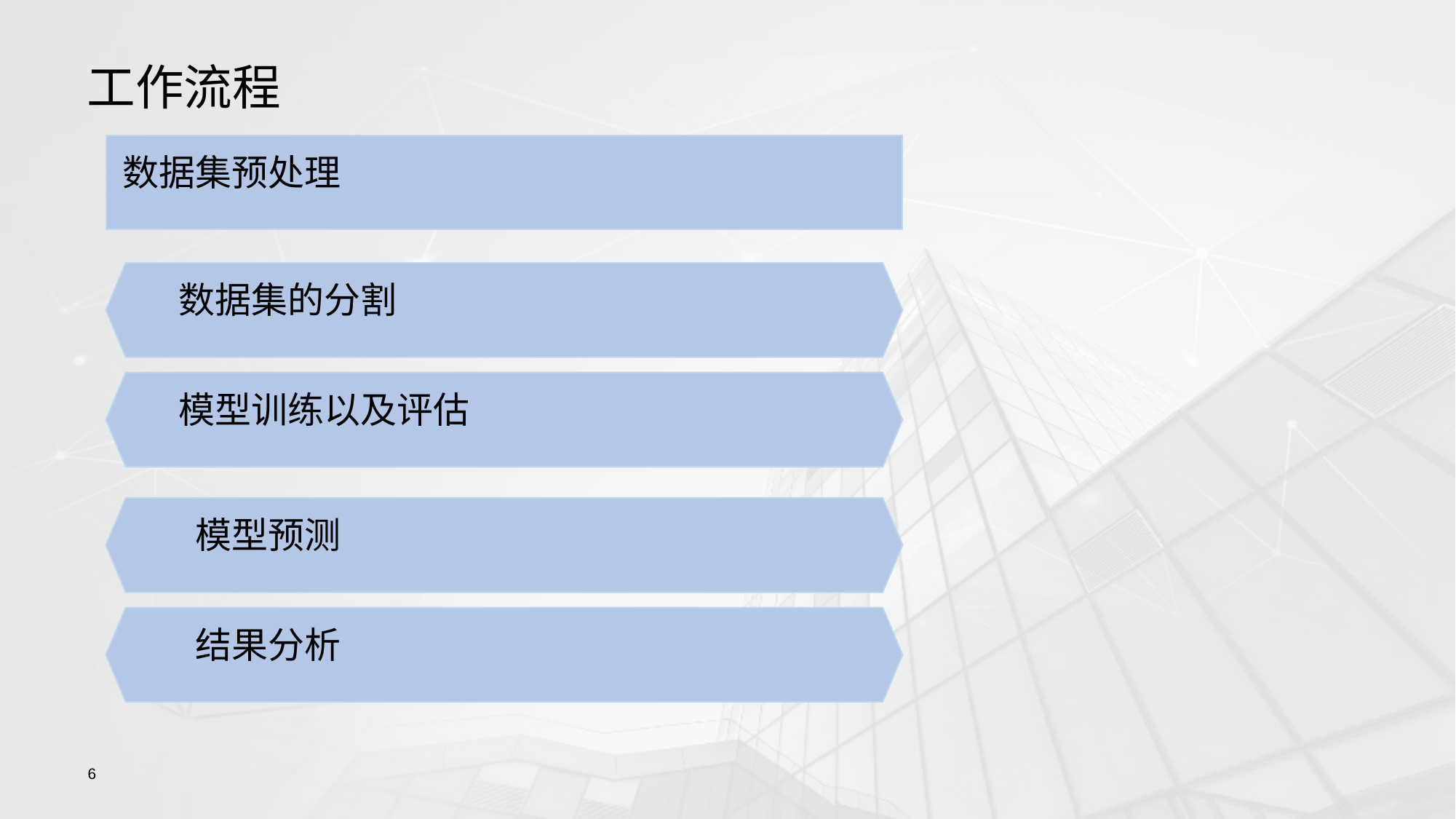

工作流程
# 数据集预处理
数据集的分割
模型训练以及评估
 模型预测
 结果分析
6